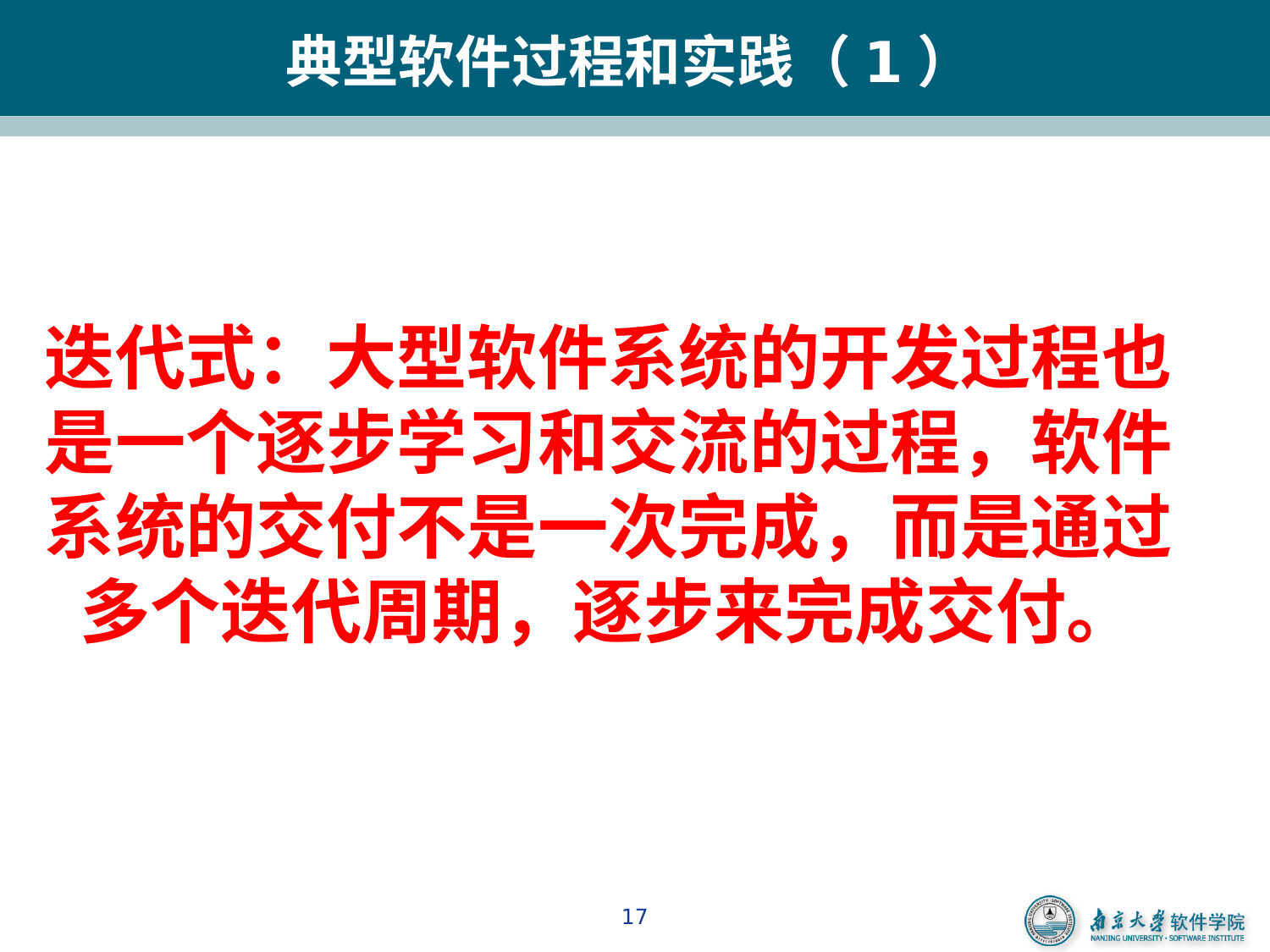

# 典型软件过程和实践（1）

迭代式：大型软件系统的开发过程也是一个逐步学习和交流的过程，软件系统的交付不是一次完成，而是通过多个迭代周期，逐步来完成交付。
17